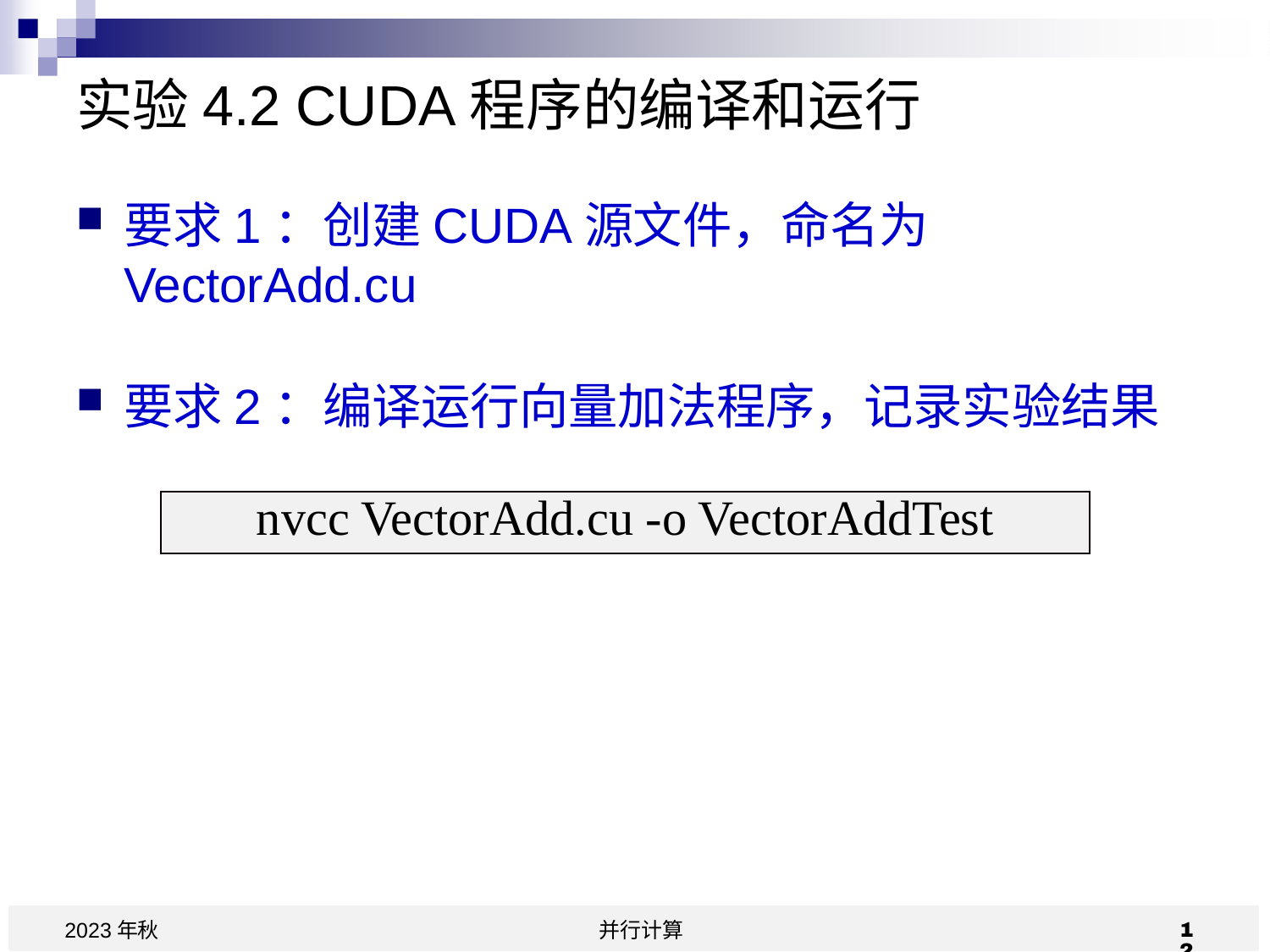

# 实验4.2 CUDA程序的编译和运行
要求1：创建CUDA源文件，命名为VectorAdd.cu

要求2：编译运行向量加法程序，记录实验结果
| nvcc VectorAdd.cu -o VectorAddTest |
| --- |

12
并行计算
2023年秋